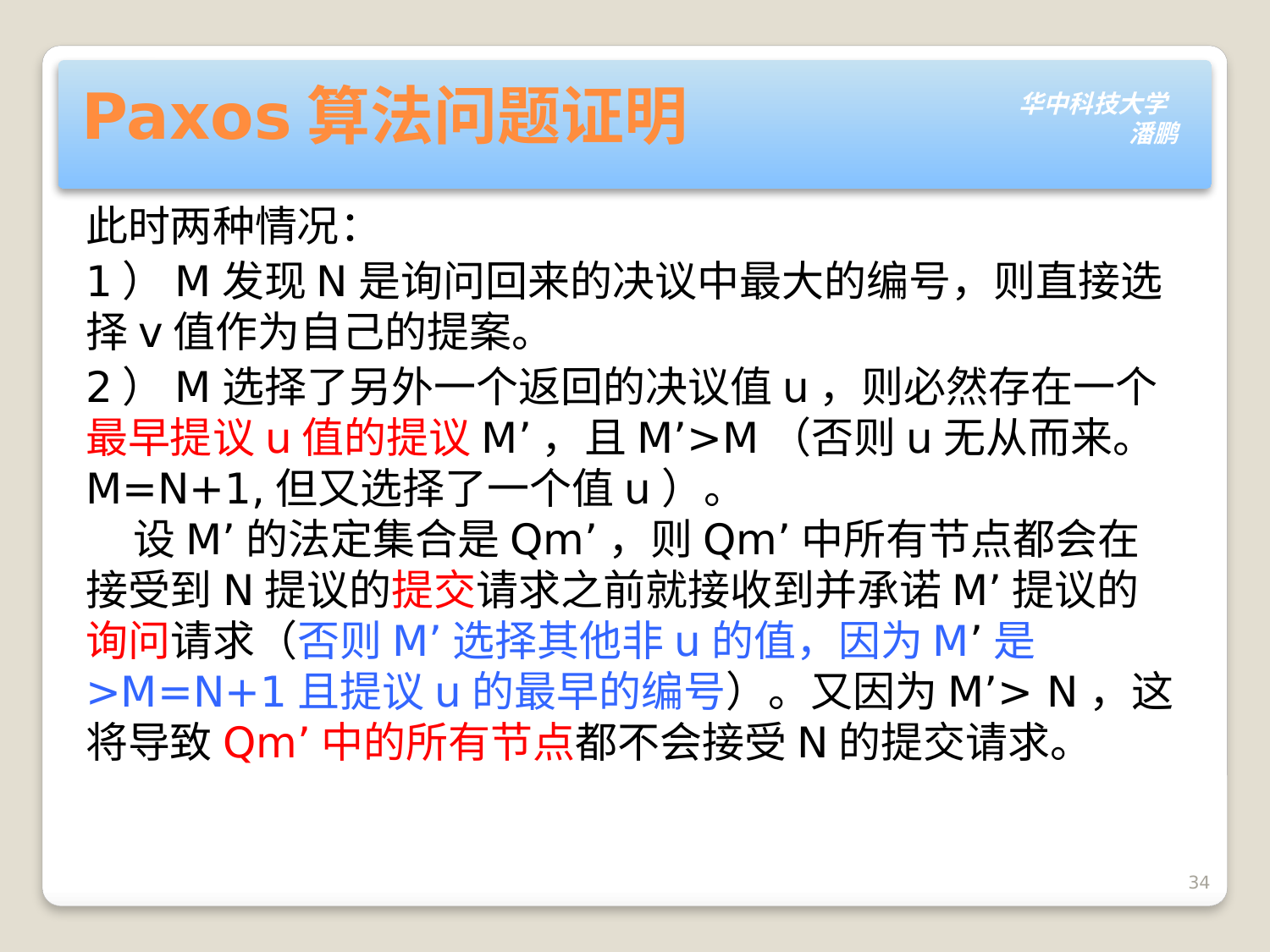

# Paxos算法问题证明
此时两种情况：
1）M发现N是询问回来的决议中最大的编号，则直接选择v值作为自己的提案。
2）M选择了另外一个返回的决议值u，则必然存在一个最早提议u值的提议M’，且M’>M（否则u无从而来。M=N+1,但又选择了一个值u）。
     设M’的法定集合是Qm’，则Qm’中所有节点都会在接受到N提议的提交请求之前就接收到并承诺M’提议的询问请求（否则M’选择其他非u的值，因为M’是 >M=N+1且提议u的最早的编号）。又因为M’> N，这将导致Qm’中的所有节点都不会接受N的提交请求。
34